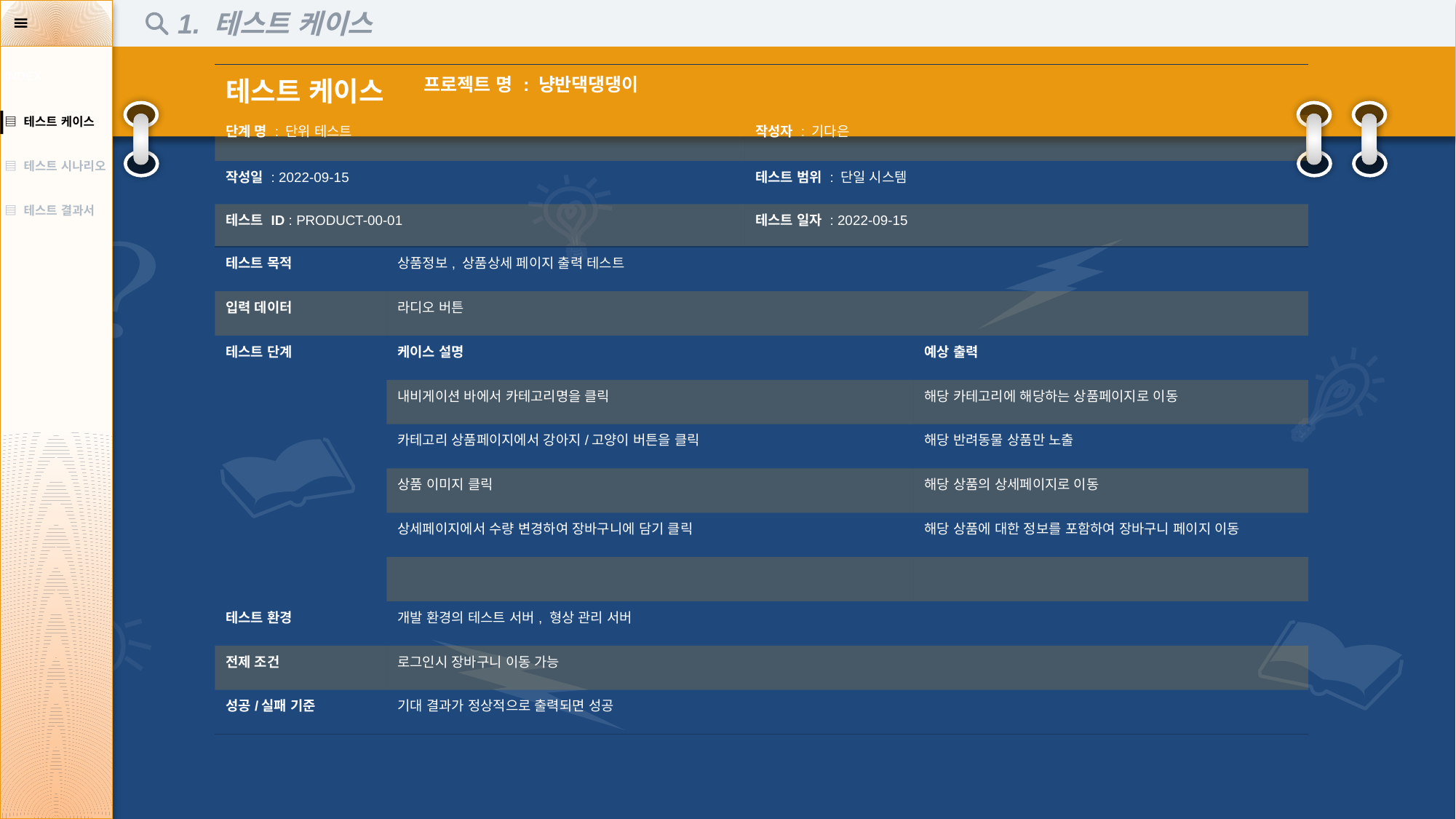

1. 테스트 케이스

| INDEX |
| --- |
| ▤ 테스트 케이스 |
| ▤ 테스트 시나리오 |
| ▤ 테스트 결과서 |
| 테스트 케이스 |  | 프로젝트 명 : 냥반댁댕댕이 |  |  |  |  |  |
| --- | --- | --- | --- | --- | --- | --- | --- |
| 단계 명 : 단위 테스트 |  |  | 작성자 : 기다은 |  |  |  |  |
| 작성일 : 2022-09-15 |  |  | 테스트 범위 : 단일 시스템 |  |  |  |  |
| 테스트 ID : PRODUCT-00-01 |  |  | 테스트 일자 : 2022-09-15 |  |  |  |  |
| 테스트 목적 | 상품정보, 상품상세 페이지 출력 테스트 |  |  |  |  |  |  |
| 입력 데이터 | 라디오 버튼 |  |  |  |  |  |  |
| 테스트 단계 | 케이스 설명 |  |  | 예상 출력 |  |  |  |
|  | 내비게이션 바에서 카테고리명을 클릭 |  |  | 해당 카테고리에 해당하는 상품페이지로 이동 |  |  |  |
|  | 카테고리 상품페이지에서 강아지/고양이 버튼을 클릭 |  |  | 해당 반려동물 상품만 노출 |  |  |  |
|  | 상품 이미지 클릭 |  |  | 해당 상품의 상세페이지로 이동 |  |  |  |
|  | 상세페이지에서 수량 변경하여 장바구니에 담기 클릭 |  |  | 해당 상품에 대한 정보를 포함하여 장바구니 페이지 이동 |  |  |  |
|  |  |  |  |  |  |  |  |
| 테스트 환경 | 개발 환경의 테스트 서버, 형상 관리 서버 |  |  |  |  |  |  |
| 전제 조건 | 로그인시 장바구니 이동 가능 |  |  |  |  |  |  |
| 성공/실패 기준 | 기대 결과가 정상적으로 출력되면 성공 |  |  |  |  |  |  |